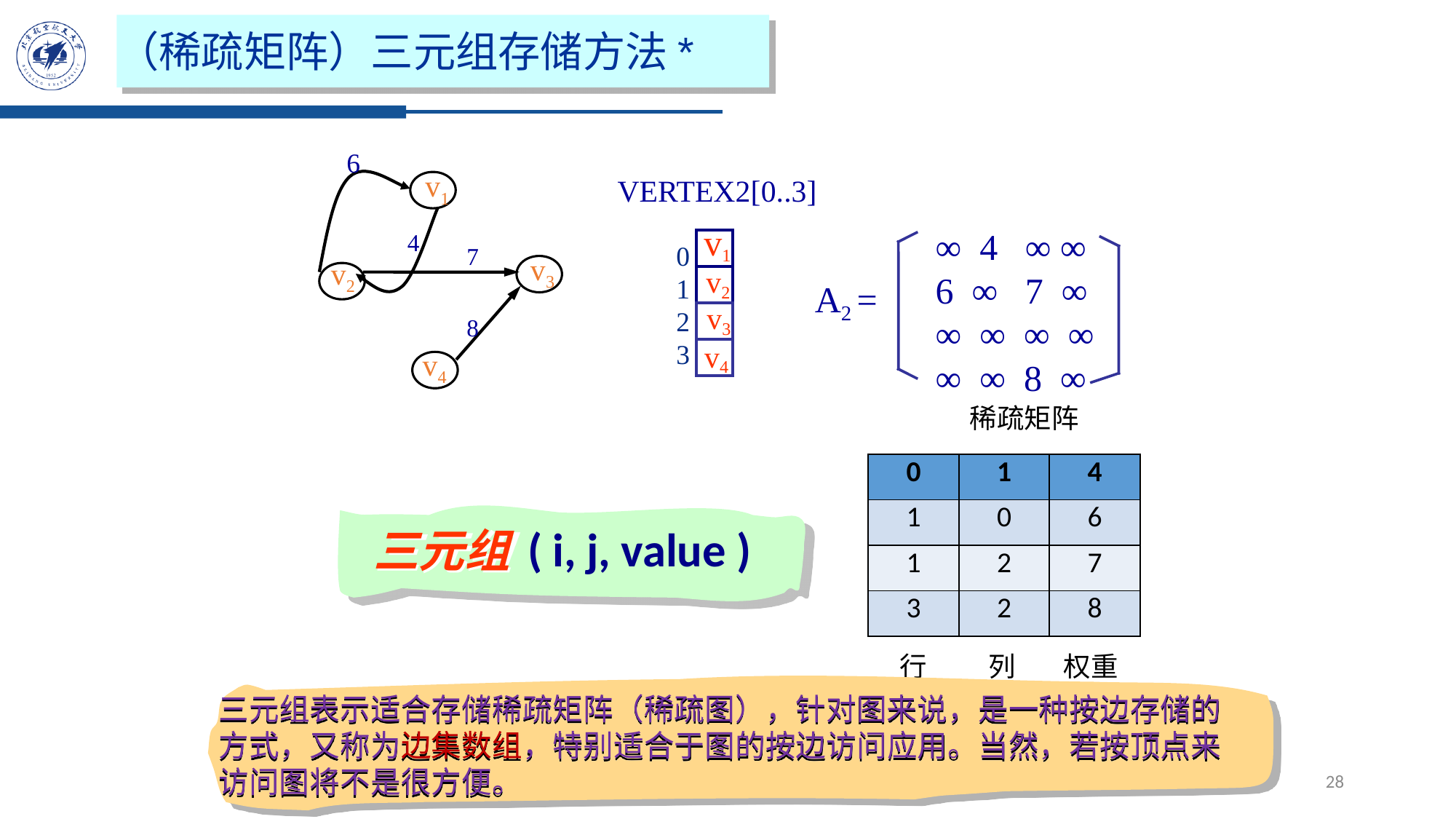

（稀疏矩阵）三元组存储方法*
6
v1

4
7
v3
v2

8
v4

VERTEX2[0..3]
v1

v2

v3

v4

0
1
2
3
∞  4   ∞ ∞
6  ∞   7  ∞
∞  ∞  ∞  ∞
∞  ∞  8  ∞

A2 =
稀疏矩阵
| 0 | 1 | 4 |
| --- | --- | --- |
| 1 | 0 | 6 |
| 1 | 2 | 7 |
| 3 | 2 | 8 |

 ( i, j, value )
三元组
行
列
权重

三元组表示适合存储稀疏矩阵（稀疏图），针对图来说，是一种按边存储的方式，又称为边集数组，特别适合于图的按边访问应用。当然，若按顶点来访问图将不是很方便。
28